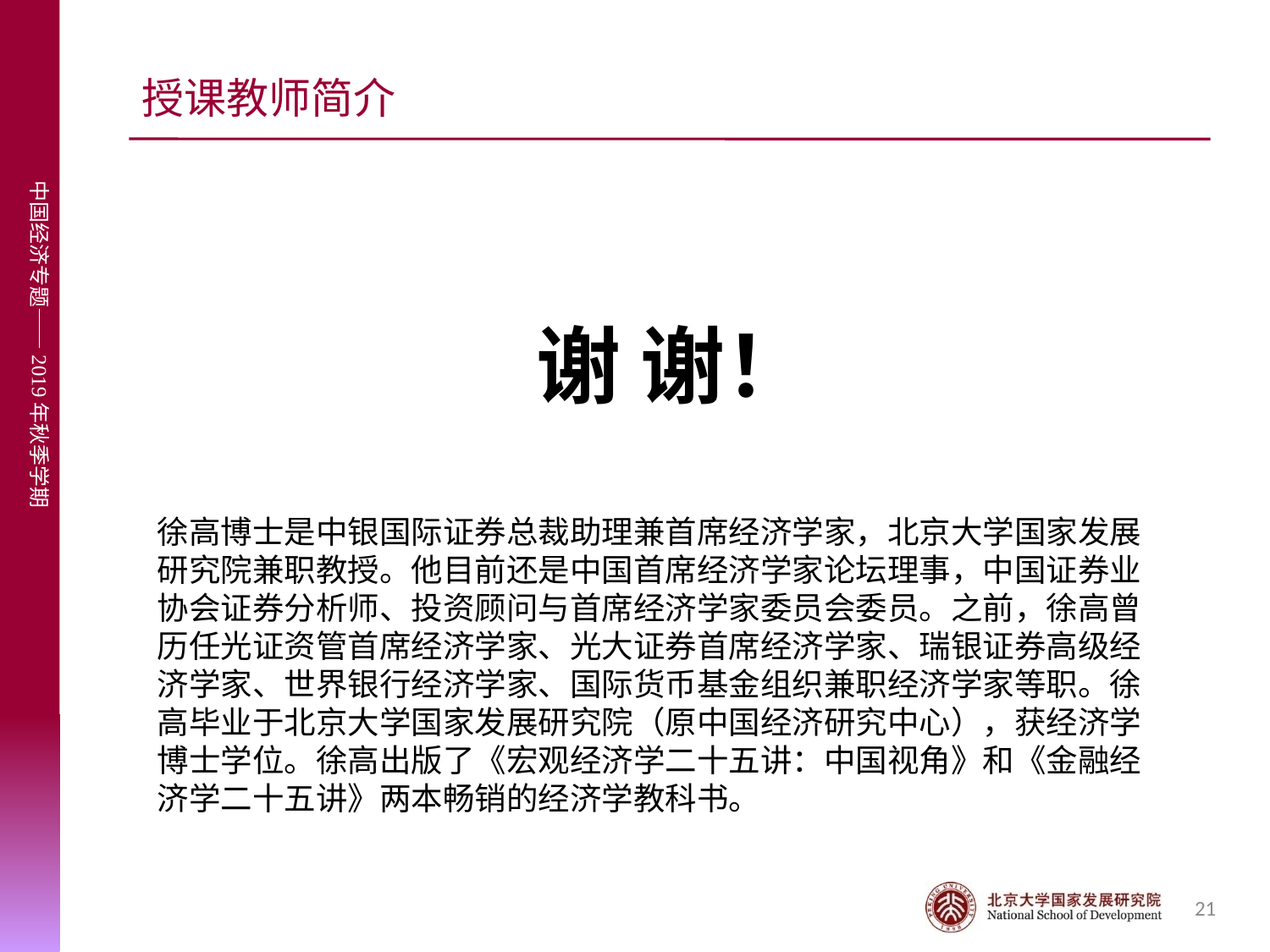

# 授课教师简介
谢 谢！
徐高博士是中银国际证券总裁助理兼首席经济学家，北京大学国家发展研究院兼职教授。他目前还是中国首席经济学家论坛理事，中国证券业协会证券分析师、投资顾问与首席经济学家委员会委员。之前，徐高曾历任光证资管首席经济学家、光大证券首席经济学家、瑞银证券高级经济学家、世界银行经济学家、国际货币基金组织兼职经济学家等职。徐高毕业于北京大学国家发展研究院（原中国经济研究中心），获经济学博士学位。徐高出版了《宏观经济学二十五讲：中国视角》和《金融经济学二十五讲》两本畅销的经济学教科书。
21